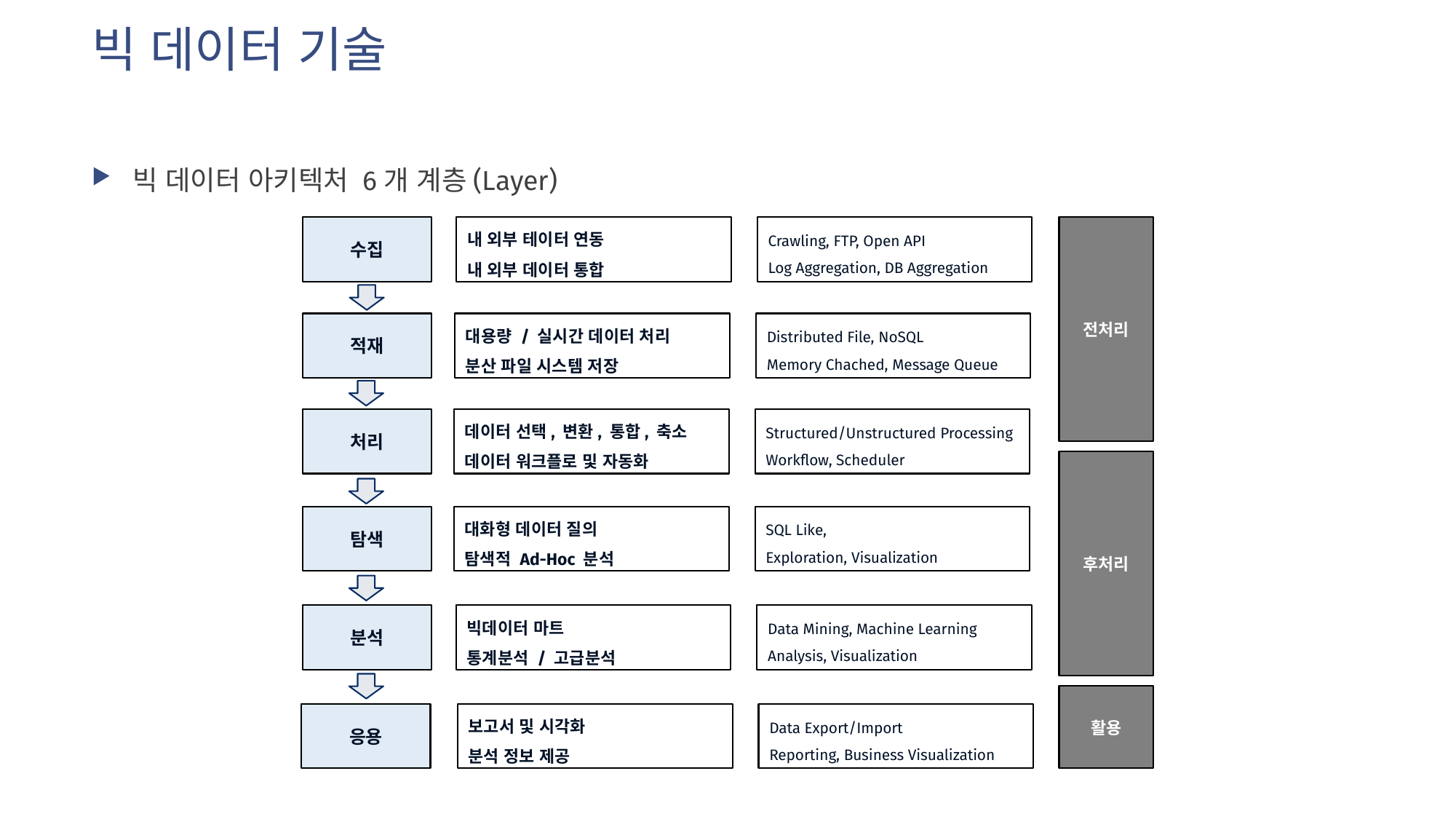

# 빅 데이터 기술
빅 데이터 아키텍처 6개 계층(Layer)
수집

적재

처리

탐색

분석

응용
내 외부 테이터 연동
내 외부 데이터 통합
대용량 / 실시간 데이터 처리
분산 파일 시스템 저장
데이터 선택, 변환, 통합, 축소
데이터 워크플로 및 자동화
대화형 데이터 질의
탐색적 Ad-Hoc 분석
빅데이터 마트
통계분석 / 고급분석
보고서 및 시각화
분석 정보 제공
Crawling, FTP, Open API
Log Aggregation, DB Aggregation
Distributed File, NoSQL
Memory Chached, Message Queue
Structured/Unstructured Processing
Workflow, Scheduler
SQL Like,
Exploration, Visualization
Data Mining, Machine Learning
Analysis, Visualization
Data Export/Import
Reporting, Business Visualization
전처리
후처리
활용